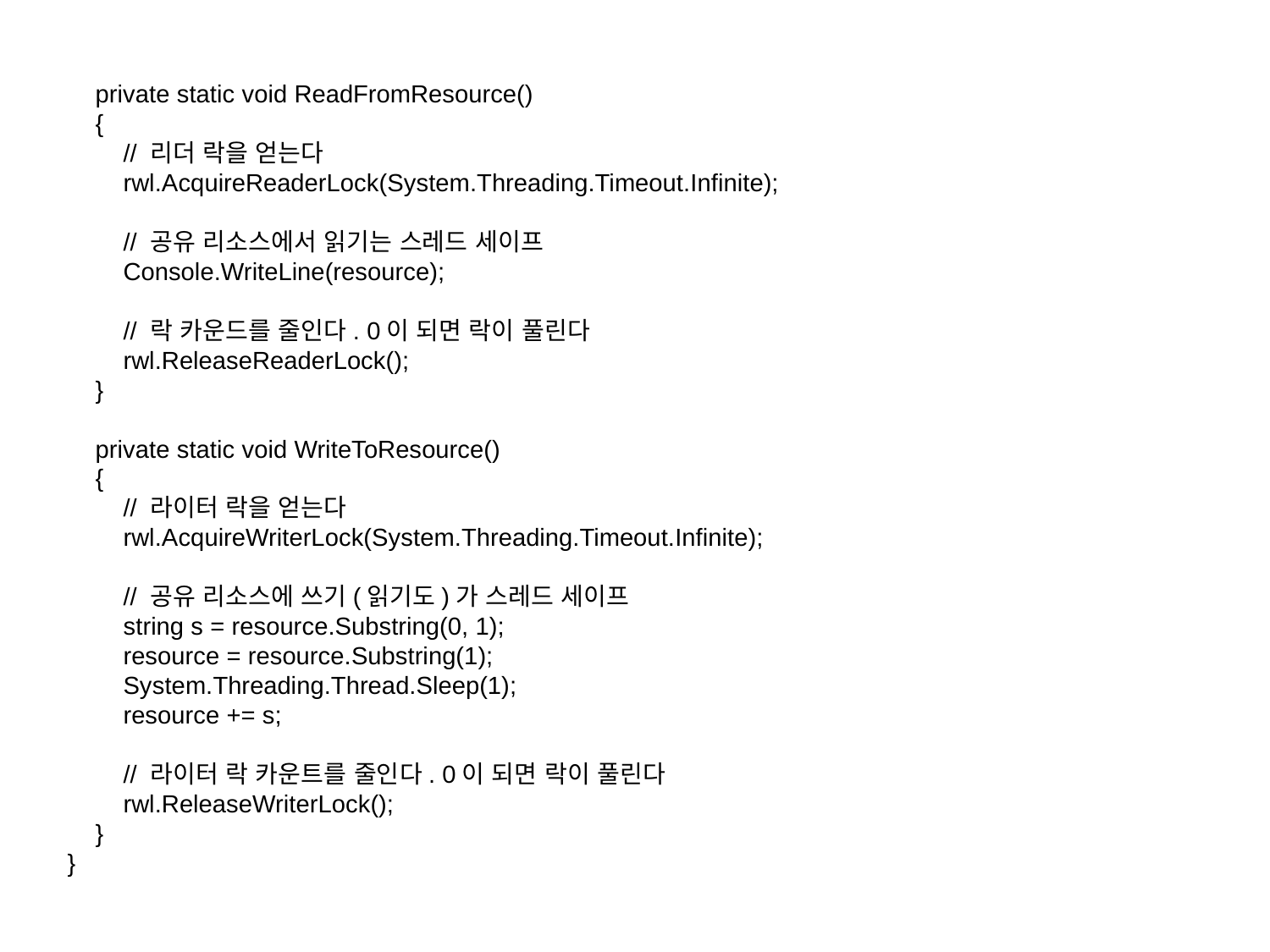

private static void ReadFromResource()
    {
        // 리더 락을 얻는다
        rwl.AcquireReaderLock(System.Threading.Timeout.Infinite);

        // 공유 리소스에서 읽기는 스레드 세이프
        Console.WriteLine(resource);

        // 락 카운드를 줄인다. 0이 되면 락이 풀린다
        rwl.ReleaseReaderLock();
    }

    private static void WriteToResource()
    {
        // 라이터 락을 얻는다
        rwl.AcquireWriterLock(System.Threading.Timeout.Infinite);

        // 공유 리소스에 쓰기(읽기도)가 스레드 세이프
        string s = resource.Substring(0, 1);
        resource = resource.Substring(1);
        System.Threading.Thread.Sleep(1);
        resource += s;

        // 라이터 락 카운트를 줄인다. 0이 되면 락이 풀린다
        rwl.ReleaseWriterLock();
    }
}